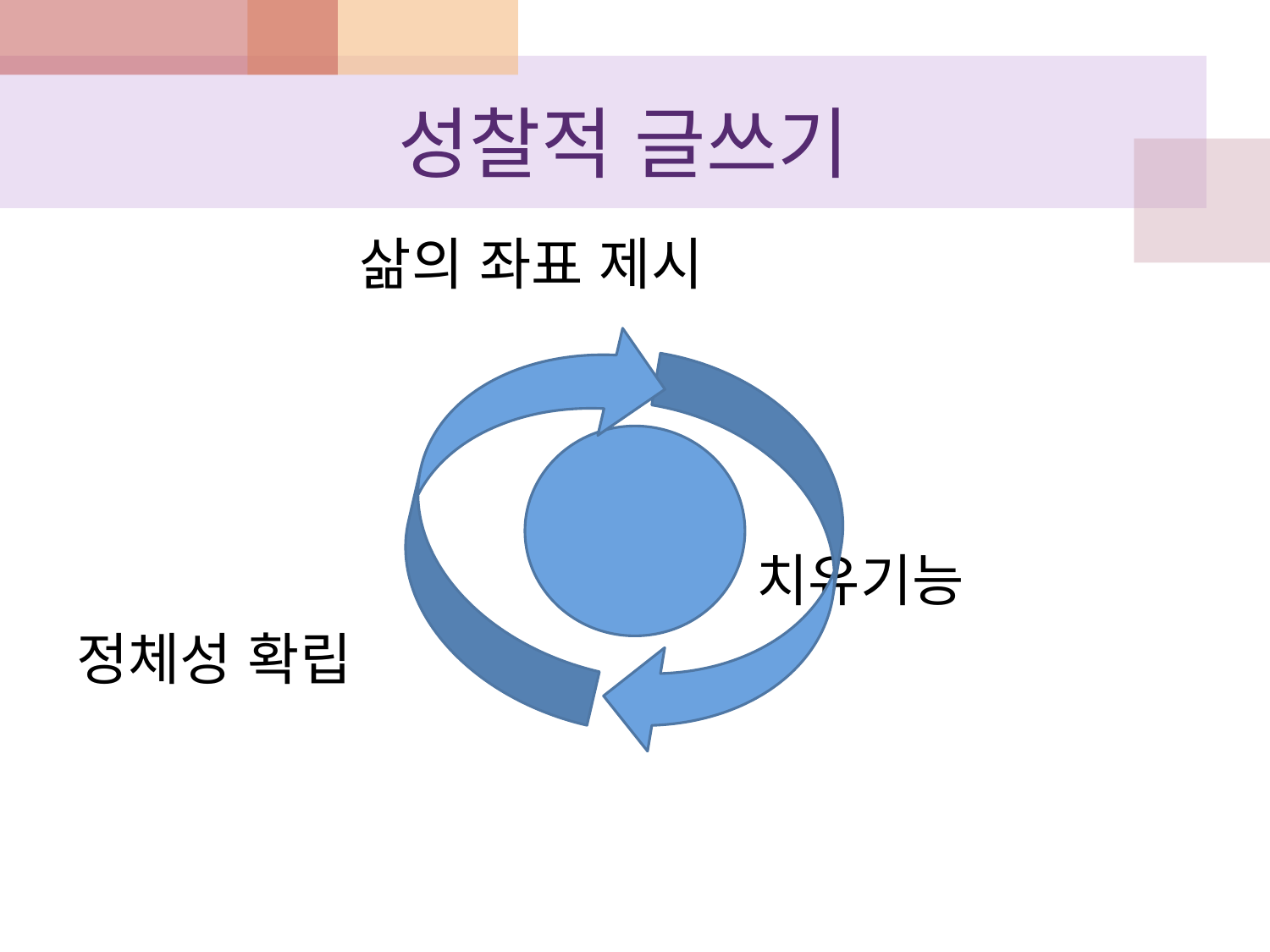

# 성찰적 글쓰기
                 삶의 좌표 제시

                                          치유기능
정체성 확립